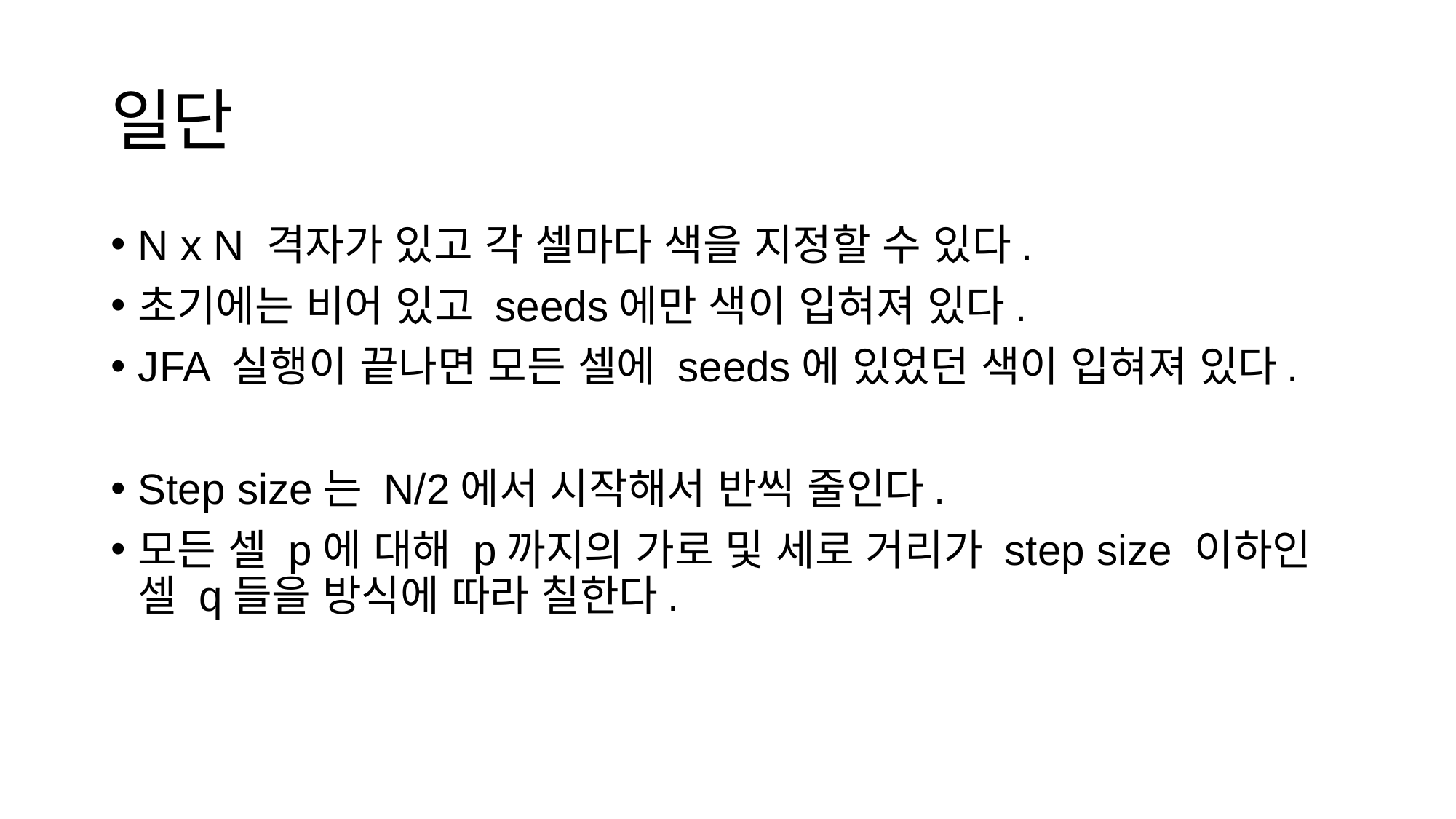

# 일단
N x N 격자가 있고 각 셀마다 색을 지정할 수 있다.
초기에는 비어 있고 seeds에만 색이 입혀져 있다.
JFA 실행이 끝나면 모든 셀에 seeds에 있었던 색이 입혀져 있다.

Step size는 N/2에서 시작해서 반씩 줄인다.
모든 셀 p에 대해 p까지의 가로 및 세로 거리가 step size 이하인 셀 q들을 방식에 따라 칠한다.